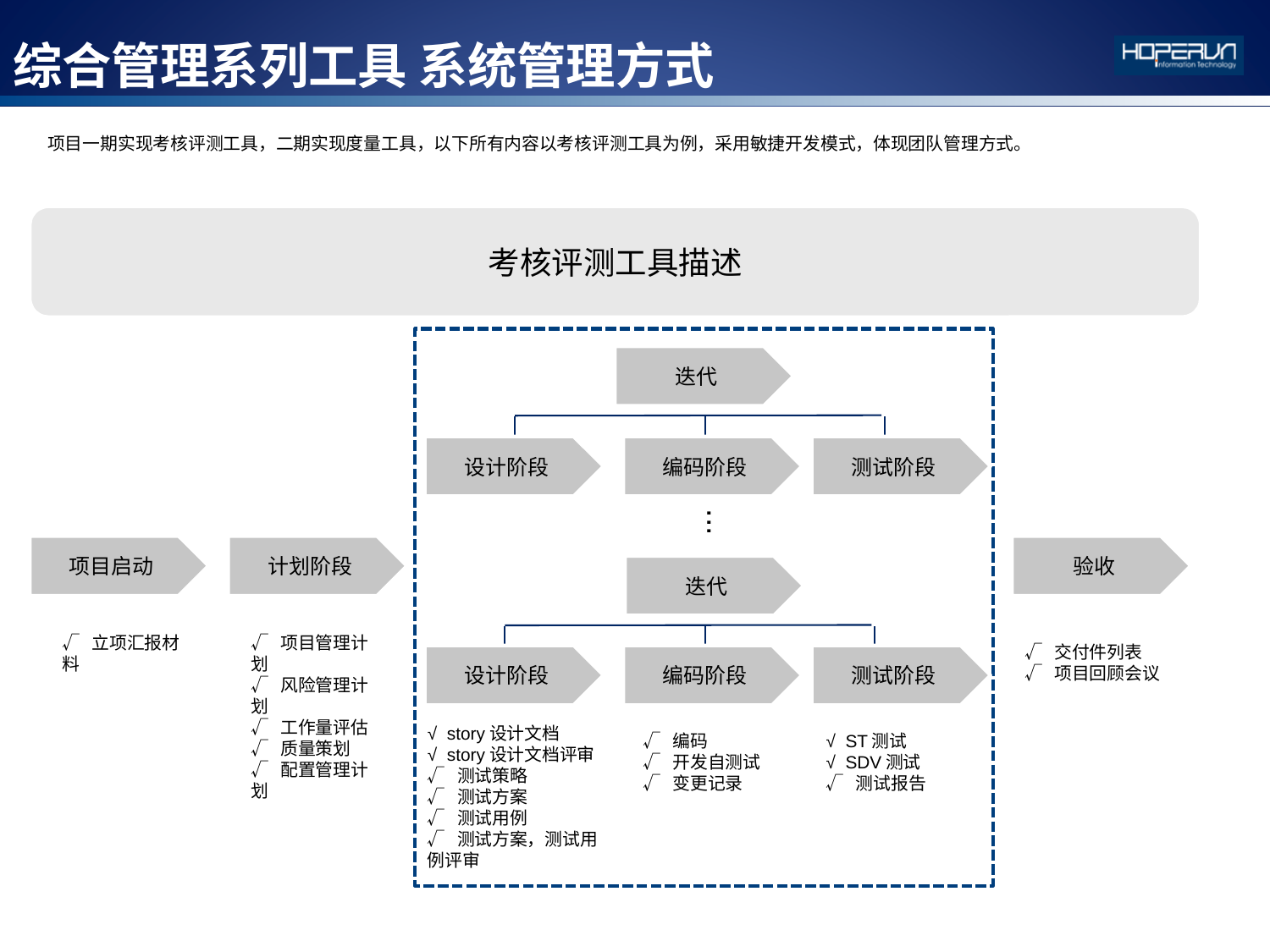

# 综合管理系列工具 系统管理方式
项目一期实现考核评测工具，二期实现度量工具，以下所有内容以考核评测工具为例，采用敏捷开发模式，体现团队管理方式。
考核评测工具描述

迭代
设计阶段
编码阶段
测试阶段
...
项目启动
计划阶段
验收
迭代
√  立项汇报材料
√  项目管理计划
√  风险管理计划
√  工作量评估
√  质量策划
√  配置管理计划

√  交付件列表
√  项目回顾会议

设计阶段
编码阶段
测试阶段
√  story设计文档
√  story设计文档评审
√  测试策略
√  测试方案
√  测试用例
√  测试方案，测试用例评审

√  编码
√  开发自测试
√  变更记录

√  ST测试
√  SDV测试
√  测试报告